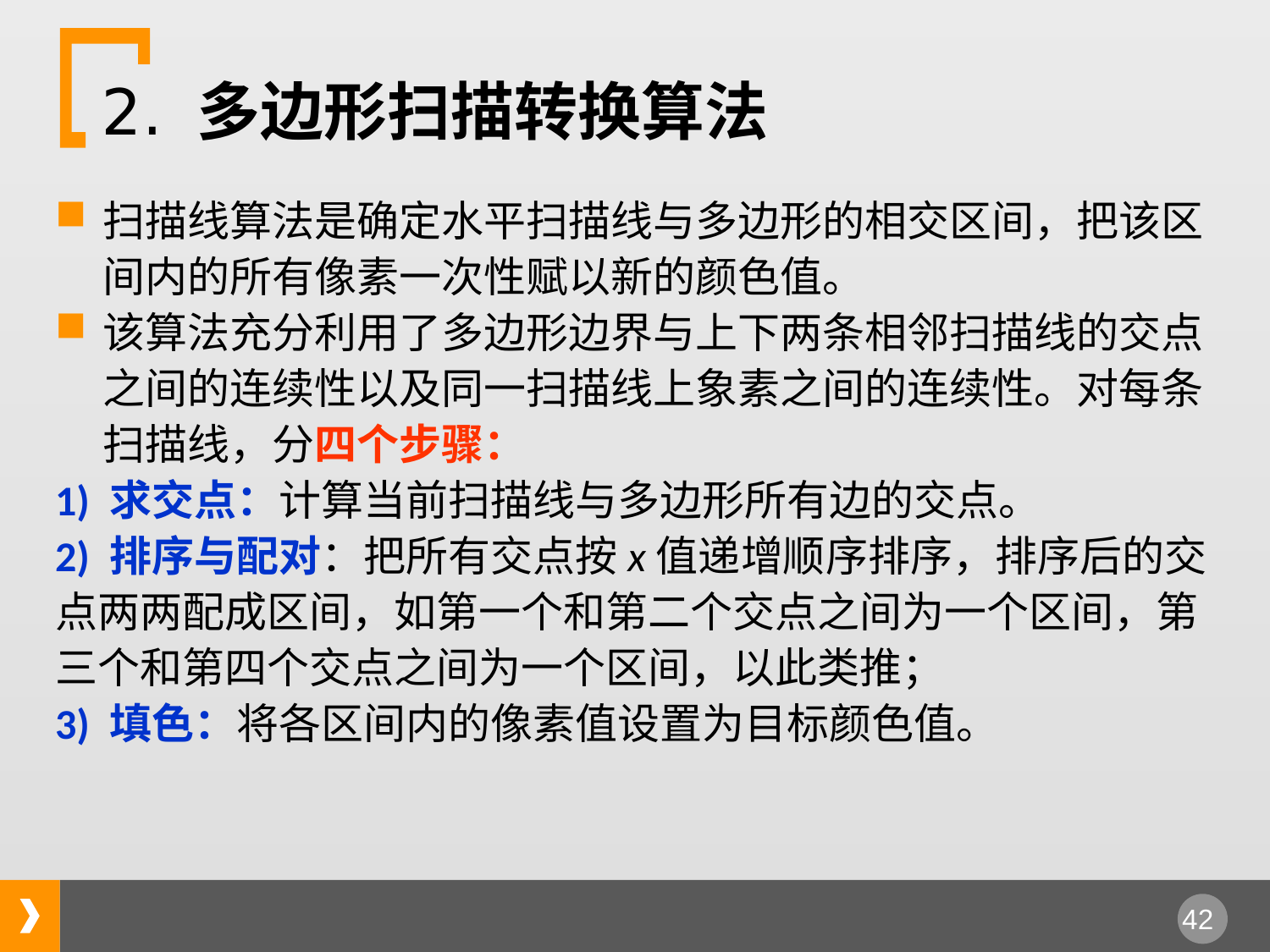

2. 多边形扫描转换算法
扫描线算法是确定水平扫描线与多边形的相交区间，把该区间内的所有像素一次性赋以新的颜色值。
该算法充分利用了多边形边界与上下两条相邻扫描线的交点之间的连续性以及同一扫描线上象素之间的连续性。对每条扫描线，分四个步骤：
1) 求交点：计算当前扫描线与多边形所有边的交点。
2) 排序与配对：把所有交点按x值递增顺序排序，排序后的交点两两配成区间，如第一个和第二个交点之间为一个区间，第三个和第四个交点之间为一个区间，以此类推；
3) 填色：将各区间内的像素值设置为目标颜色值。